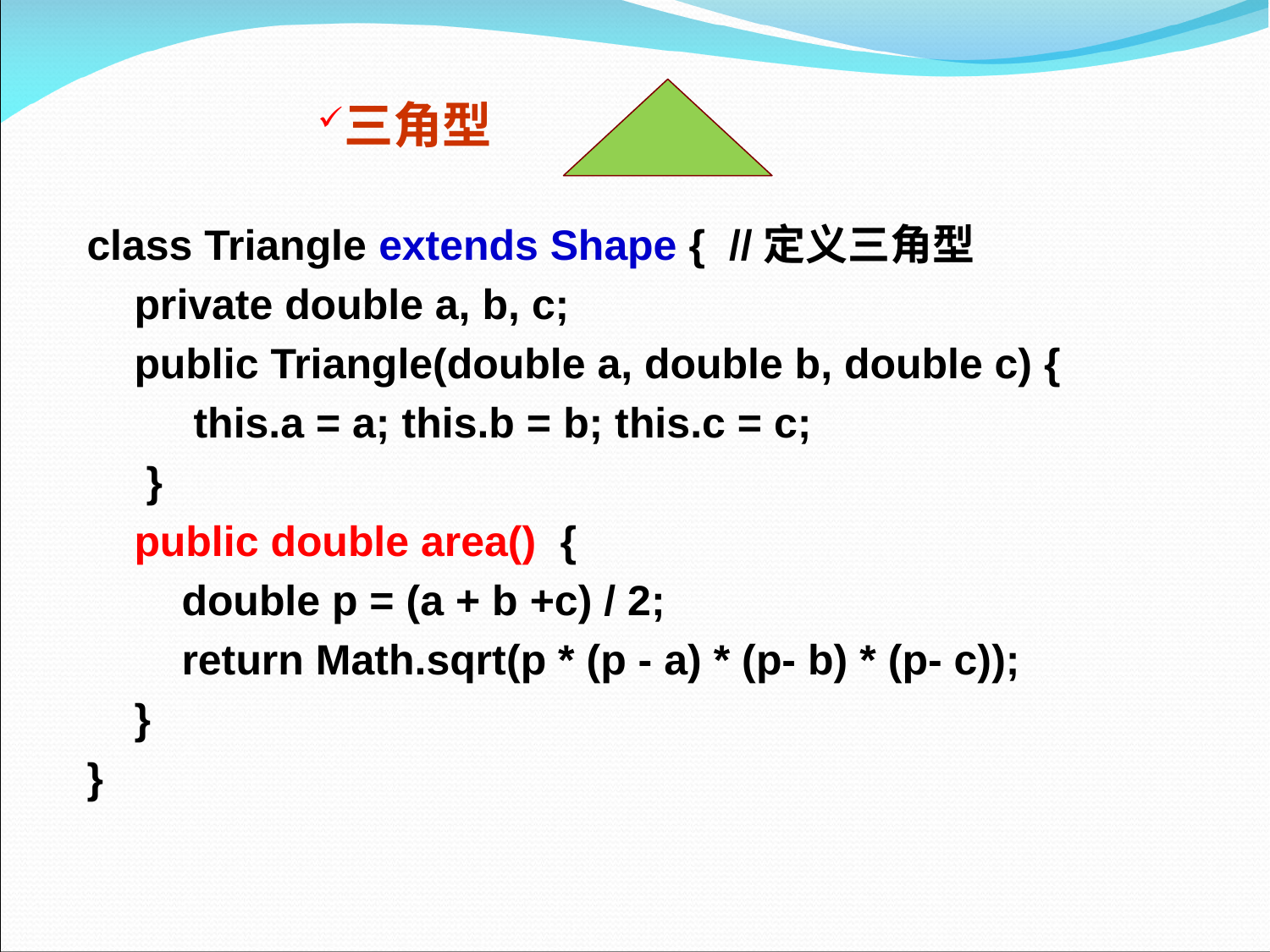

三角型
class Triangle extends Shape {  //定义三角型
    private double a, b, c;
    public Triangle(double a, double b, double c) {
         this.a = a; this.b = b; this.c = c;
     }
    public double area()  {
        double p = (a + b +c) / 2;
        return Math.sqrt(p * (p - a) * (p- b) * (p- c));
    }
}